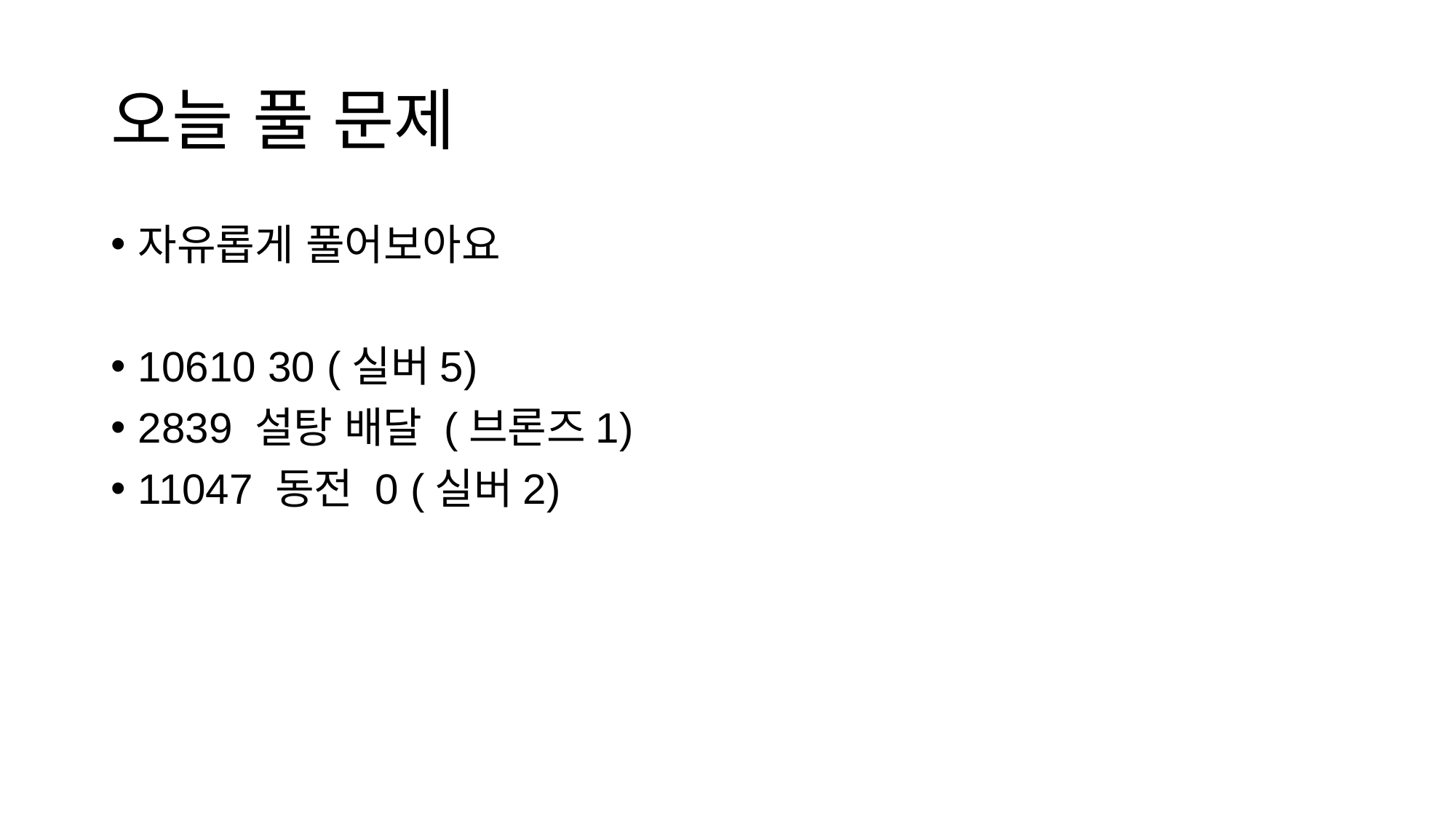

# 오늘 풀 문제
자유롭게 풀어보아요

10610 30 (실버5)
2839 설탕 배달 (브론즈1)
11047 동전 0 (실버2)